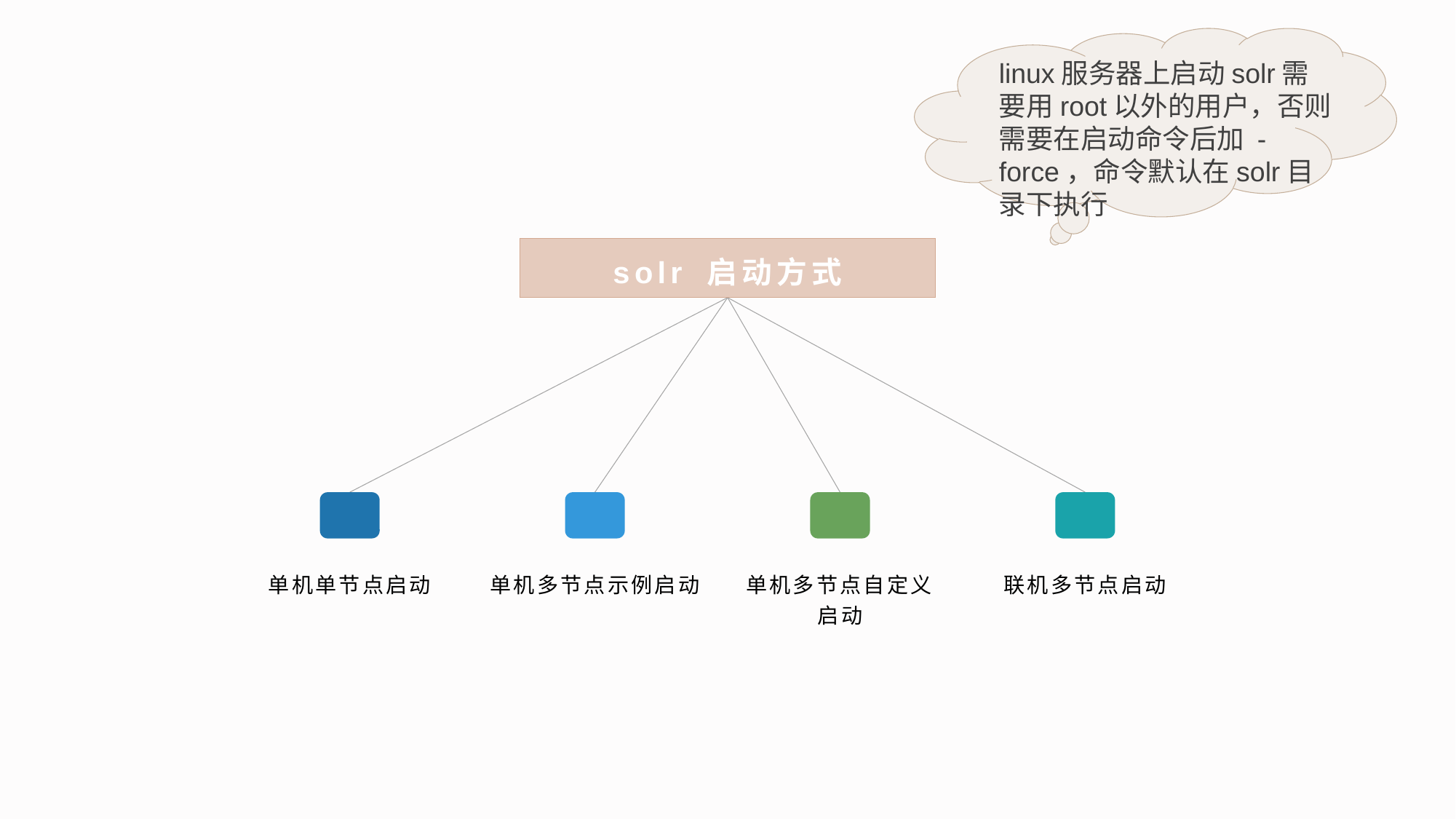

linux服务器上启动solr需要用root以外的用户，否则需要在启动命令后加 -force，命令默认在solr目录下执行
solr 启动方式

单机多节点示例启动
单机单节点启动
单机多节点自定义启动
联机多节点启动